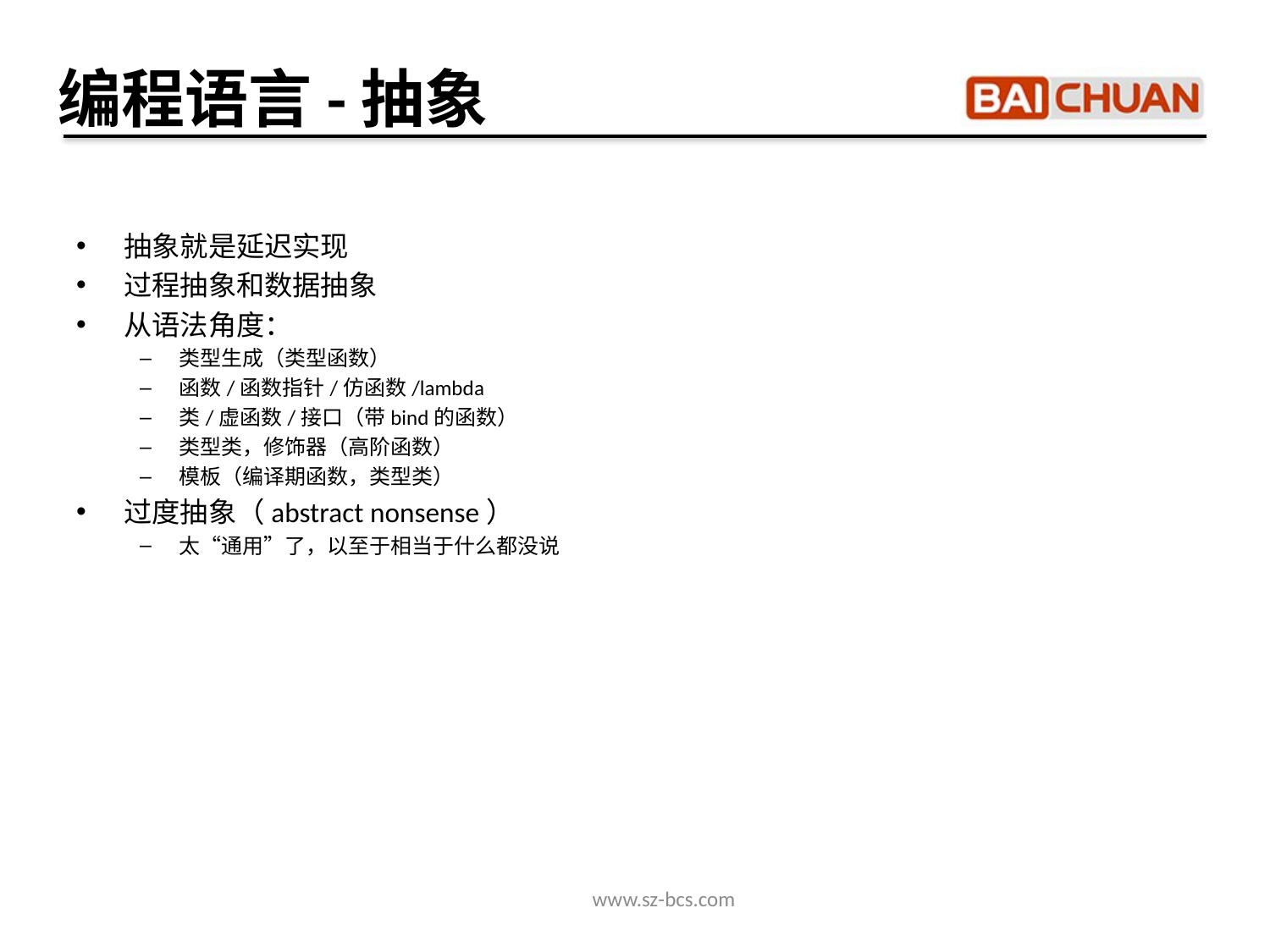

编程语言-抽象
抽象就是延迟实现
过程抽象和数据抽象
从语法角度：
类型生成（类型函数）
函数/函数指针/仿函数/lambda
类/虚函数/接口（带bind的函数）
类型类，修饰器（高阶函数）
模板（编译期函数，类型类）
过度抽象（abstract nonsense）
太“通用”了，以至于相当于什么都没说

www.sz-bcs.com